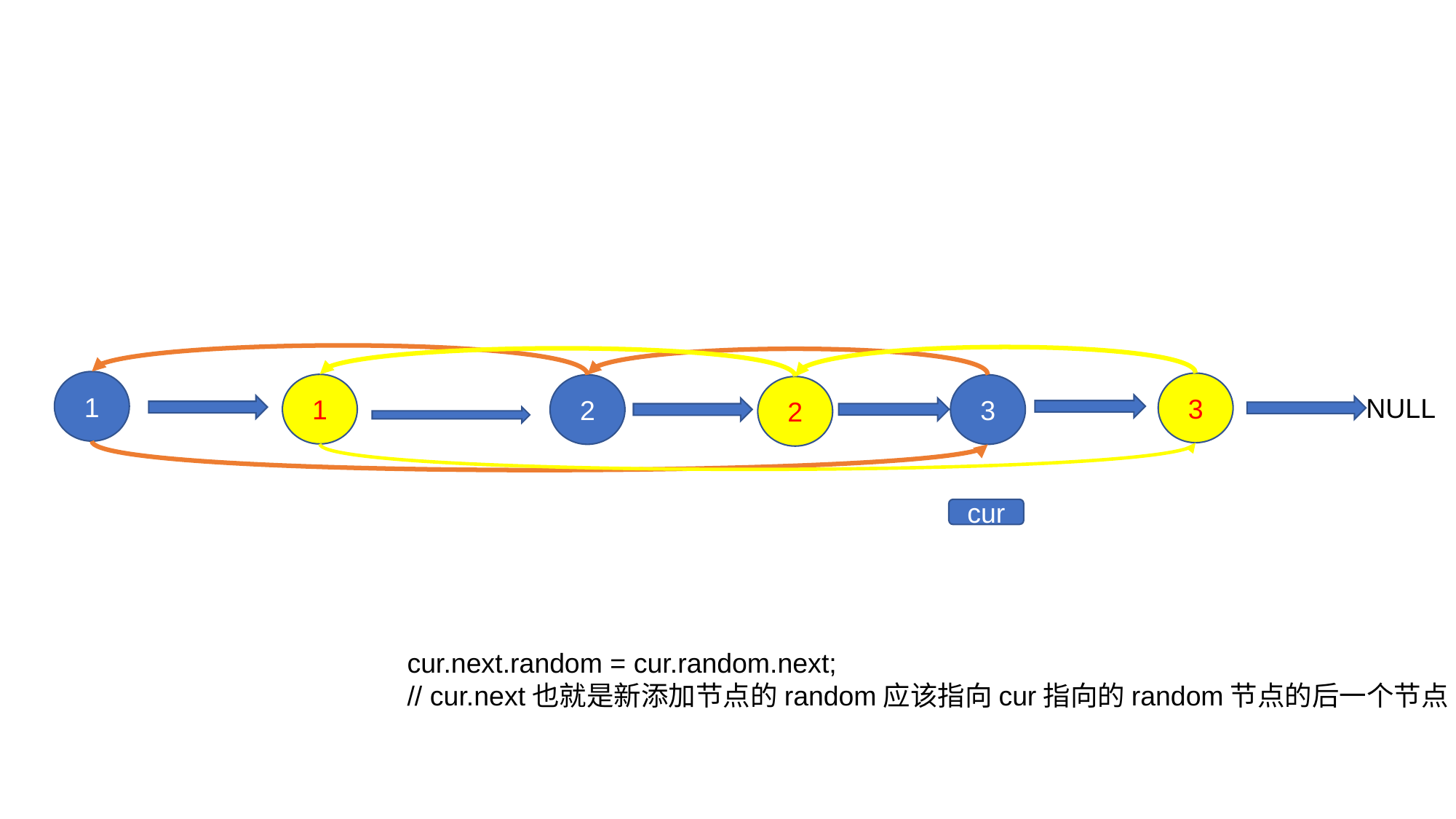

1
3
1
2
3
2
NULL

cur
cur.next.random = cur.random.next;
// cur.next也就是新添加节点的random应该指向cur指向的random节点的后一个节点